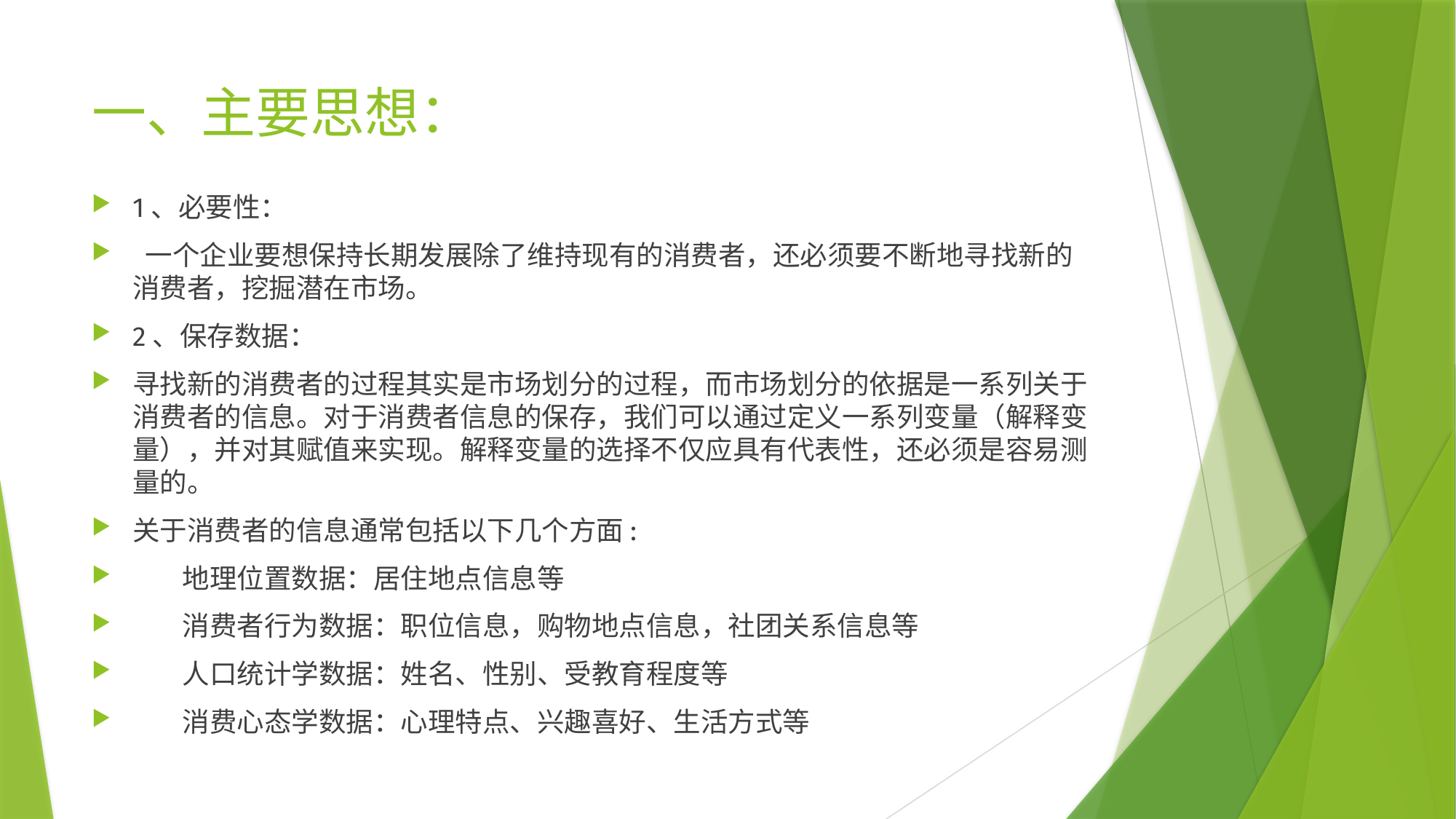

# 一、主要思想：
1、必要性：
 一个企业要想保持长期发展除了维持现有的消费者，还必须要不断地寻找新的消费者，挖掘潜在市场。
2、保存数据：
寻找新的消费者的过程其实是市场划分的过程，而市场划分的依据是一系列关于消费者的信息。对于消费者信息的保存，我们可以通过定义一系列变量（解释变量），并对其赋值来实现。解释变量的选择不仅应具有代表性，还必须是容易测量的。
关于消费者的信息通常包括以下几个方面:
       地理位置数据：居住地点信息等
       消费者行为数据：职位信息，购物地点信息，社团关系信息等
       人口统计学数据：姓名、性别、受教育程度等
       消费心态学数据：心理特点、兴趣喜好、生活方式等